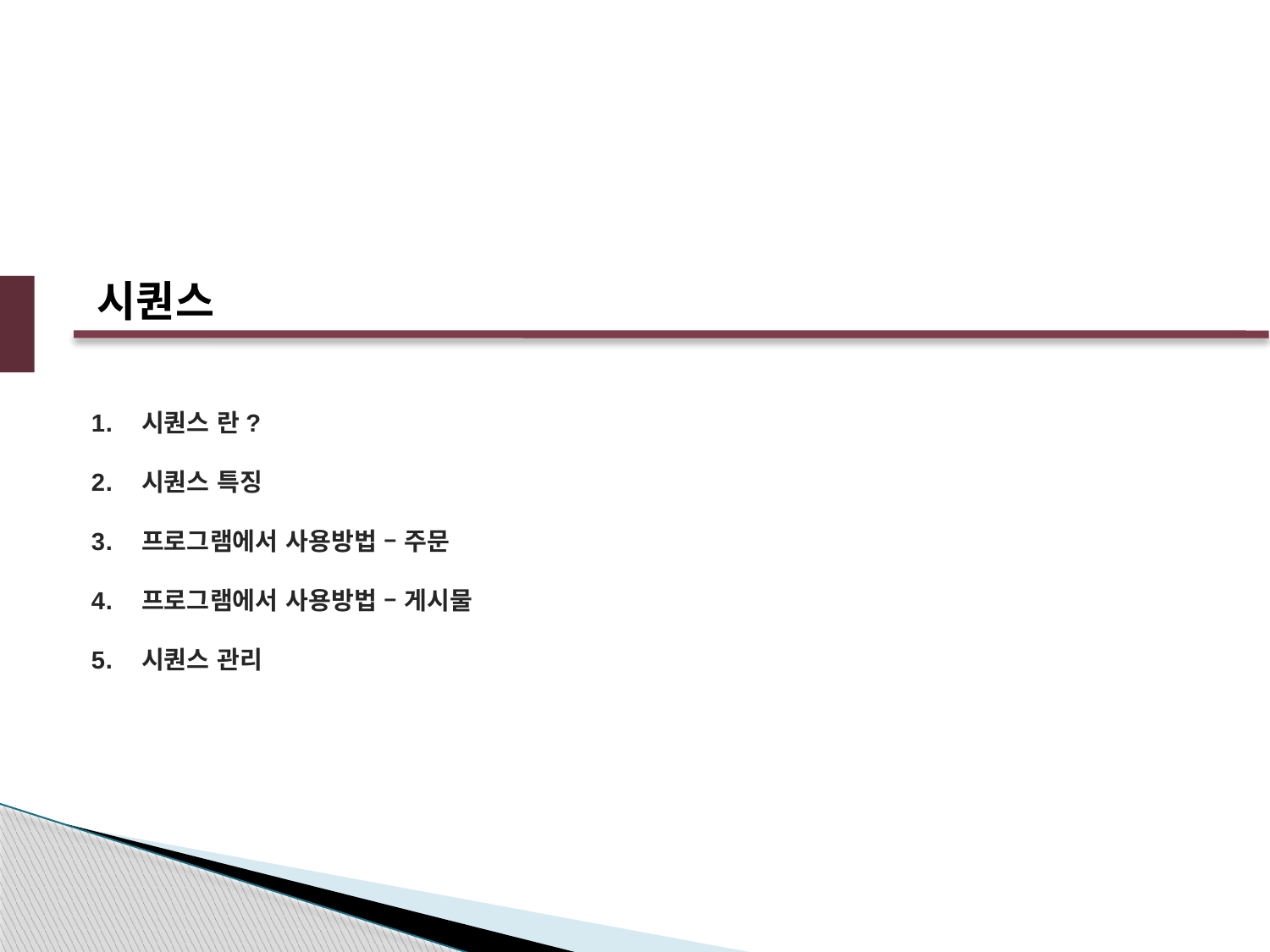

시퀀스

시퀀스 란?
시퀀스 특징
프로그램에서 사용방법 – 주문
프로그램에서 사용방법 – 게시물
시퀀스 관리